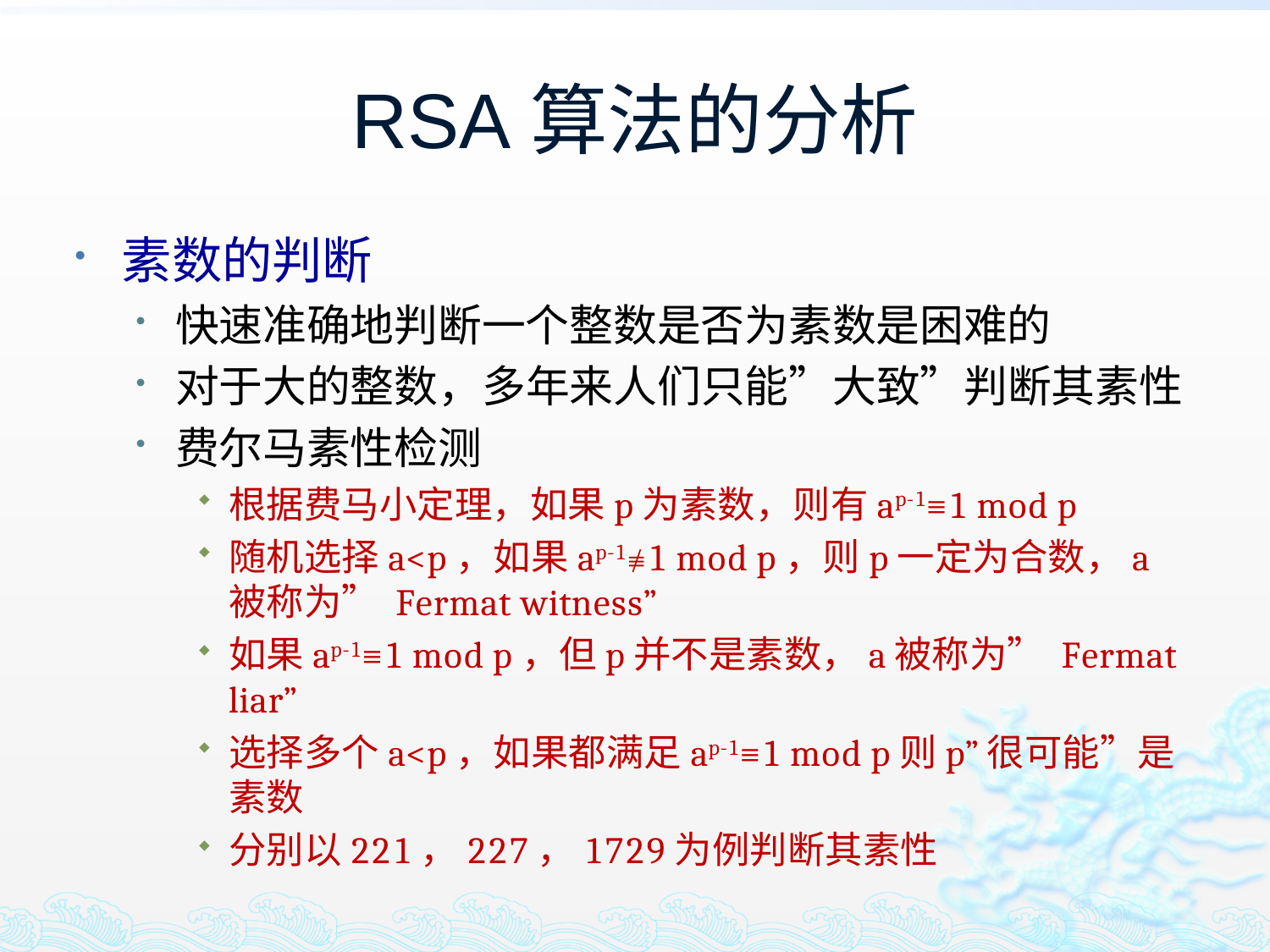

# RSA算法的分析
素数的判断
快速准确地判断一个整数是否为素数是困难的
对于大的整数，多年来人们只能”大致”判断其素性
费尔马素性检测
根据费马小定理，如果p为素数，则有ap-1≡1 mod p
随机选择a<p，如果ap-1≢1 mod p，则p一定为合数，a被称为” Fermat witness”
如果ap-1≡1 mod p，但p并不是素数，a被称为” Fermat liar”
选择多个a<p，如果都满足ap-1≡1 mod p则p”很可能”是素数
分别以221，227，1729为例判断其素性